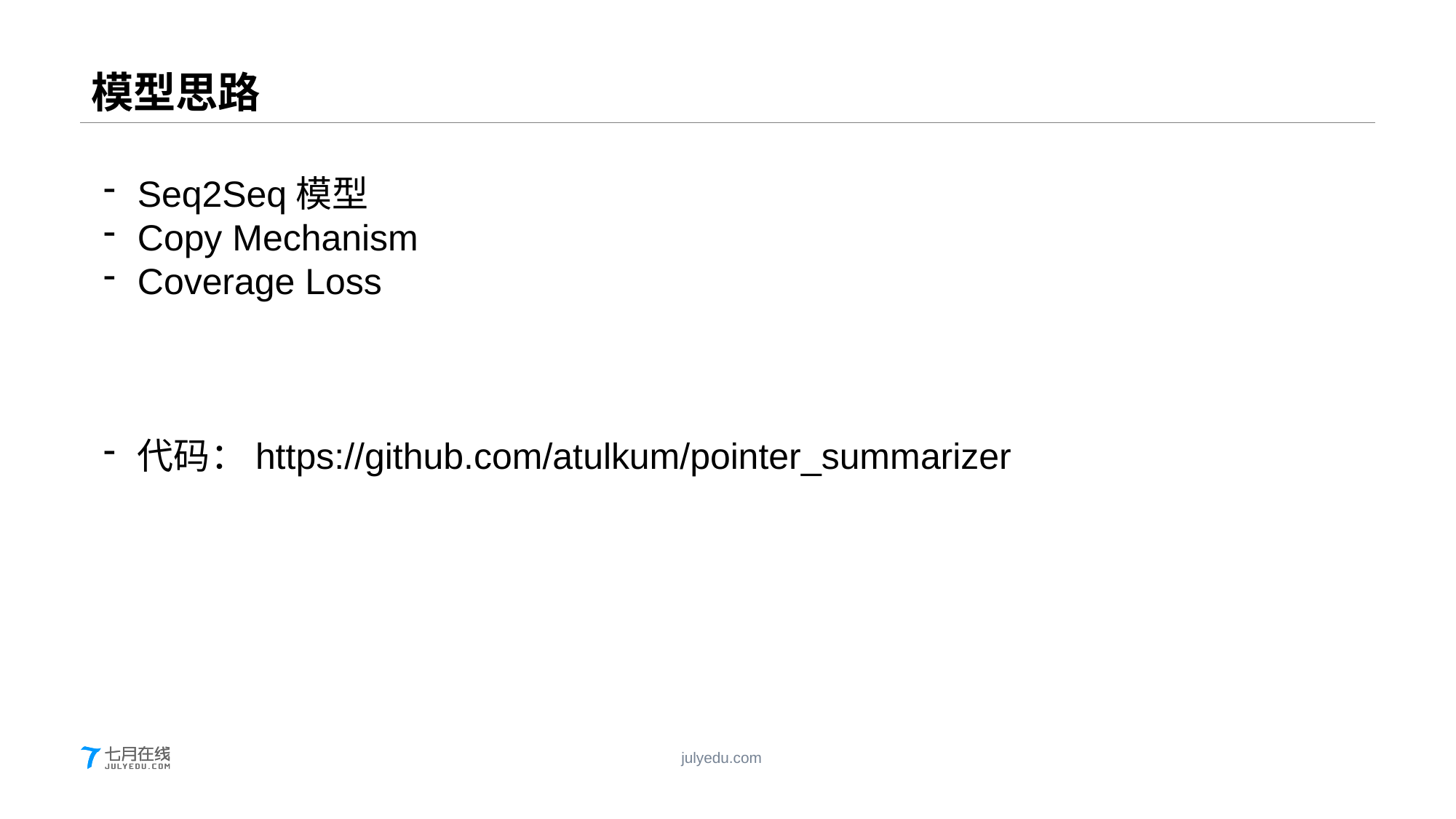

# 模型思路
Seq2Seq模型
Copy Mechanism
Coverage Loss

代码：https://github.com/atulkum/pointer_summarizer

9